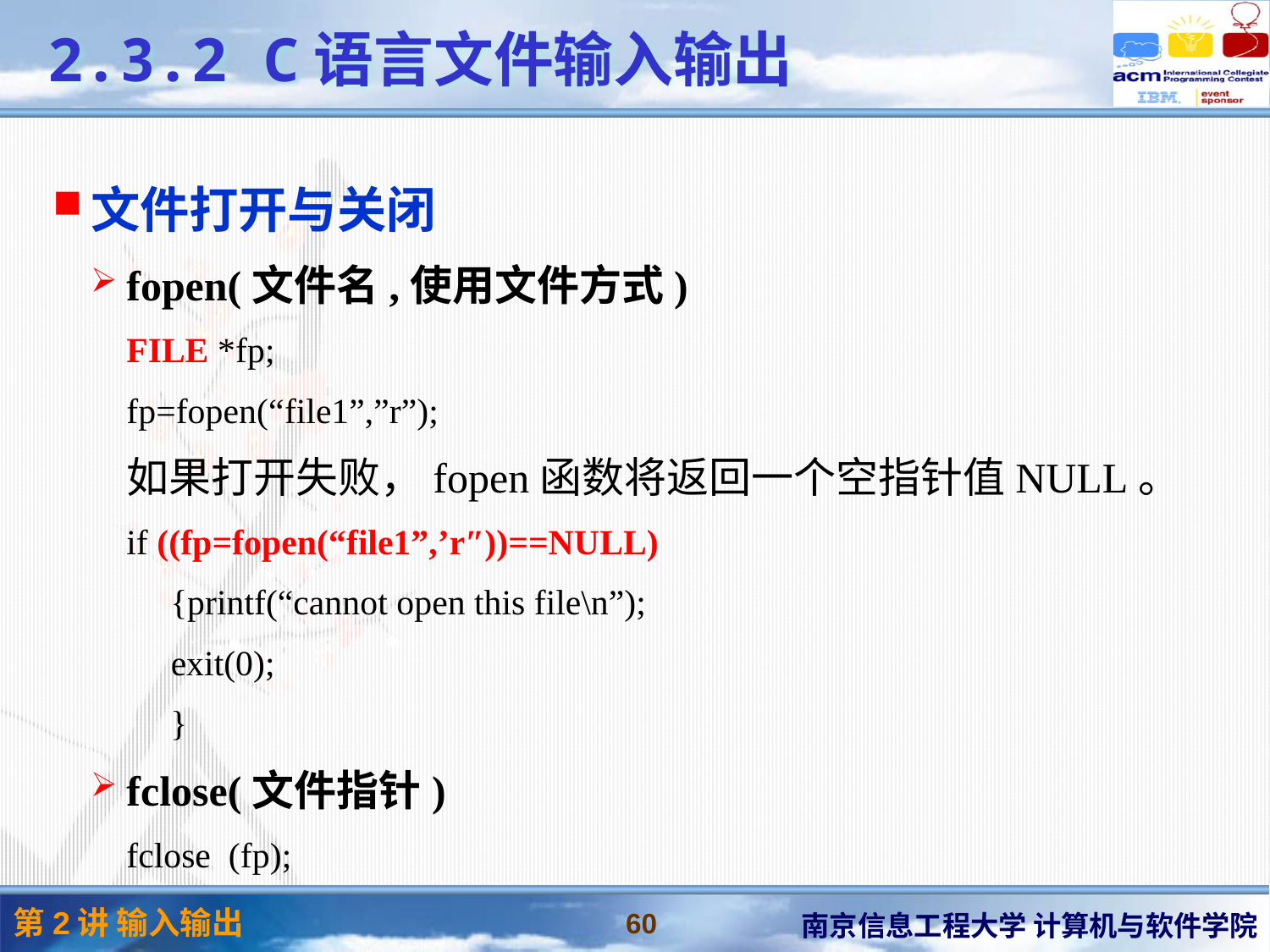

# 2.3.2 C语言文件输入输出
文件打开与关闭
fopen(文件名,使用文件方式)
FILE *fp;
fp=fopen(“file1”,”r”);
如果打开失败，fopen函数将返回一个空指针值NULL。
if ((fp=fopen(“file1”,’r″))==NULL)
　{printf(“cannot open this file\n”);
     exit(0);
　}
fclose(文件指针)
fclose  (fp);